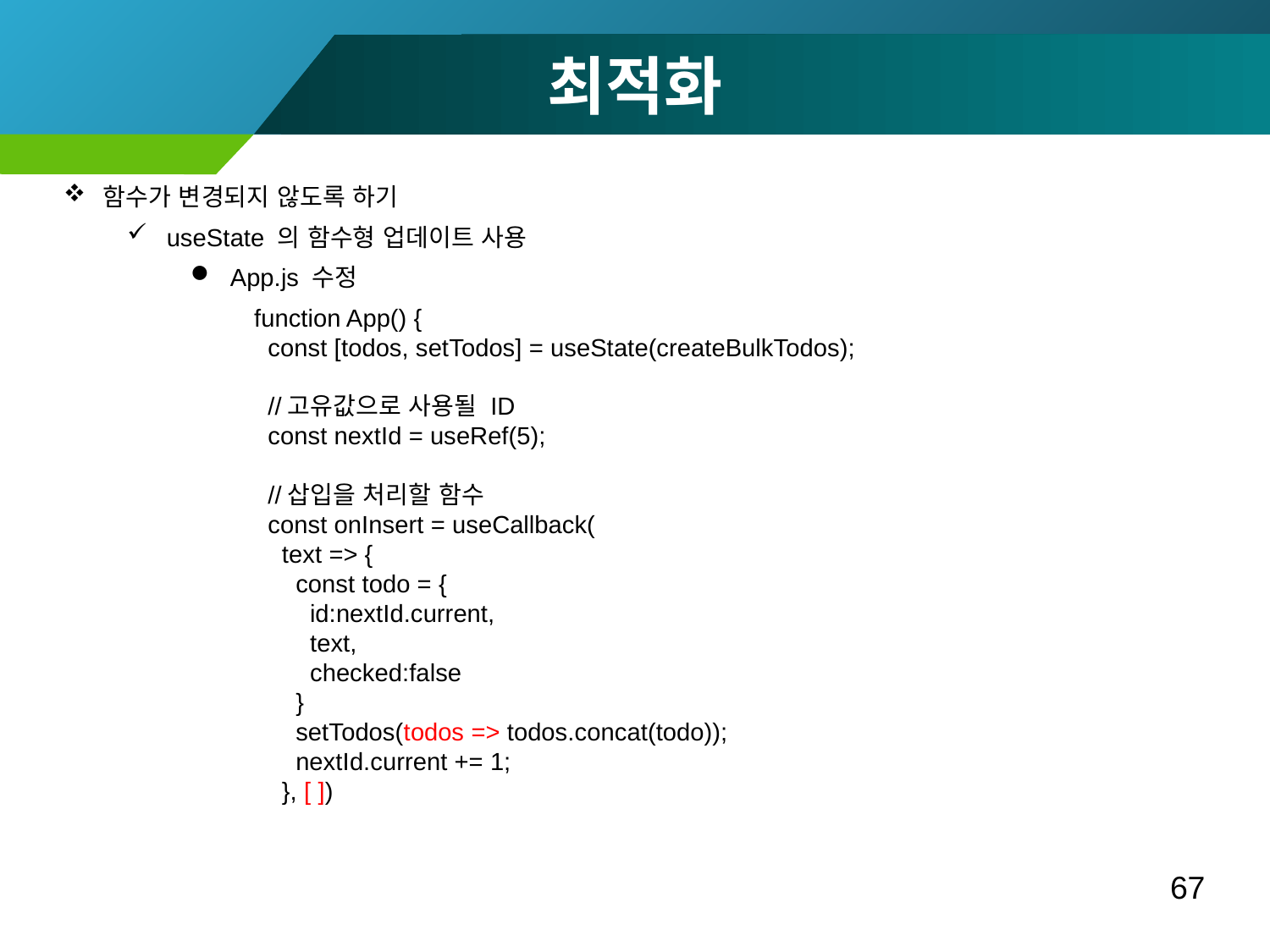

최적화
함수가 변경되지 않도록 하기
useState 의 함수형 업데이트 사용
App.js 수정
function App() {
  const [todos, setTodos] = useState(createBulkTodos);

  //고유값으로 사용될 ID
  const nextId = useRef(5);

  //삽입을 처리할 함수
  const onInsert = useCallback(
    text => {
      const todo = {
        id:nextId.current,
        text,
        checked:false
      }
      setTodos(todos => todos.concat(todo));
      nextId.current += 1;
    }, [ ])
67